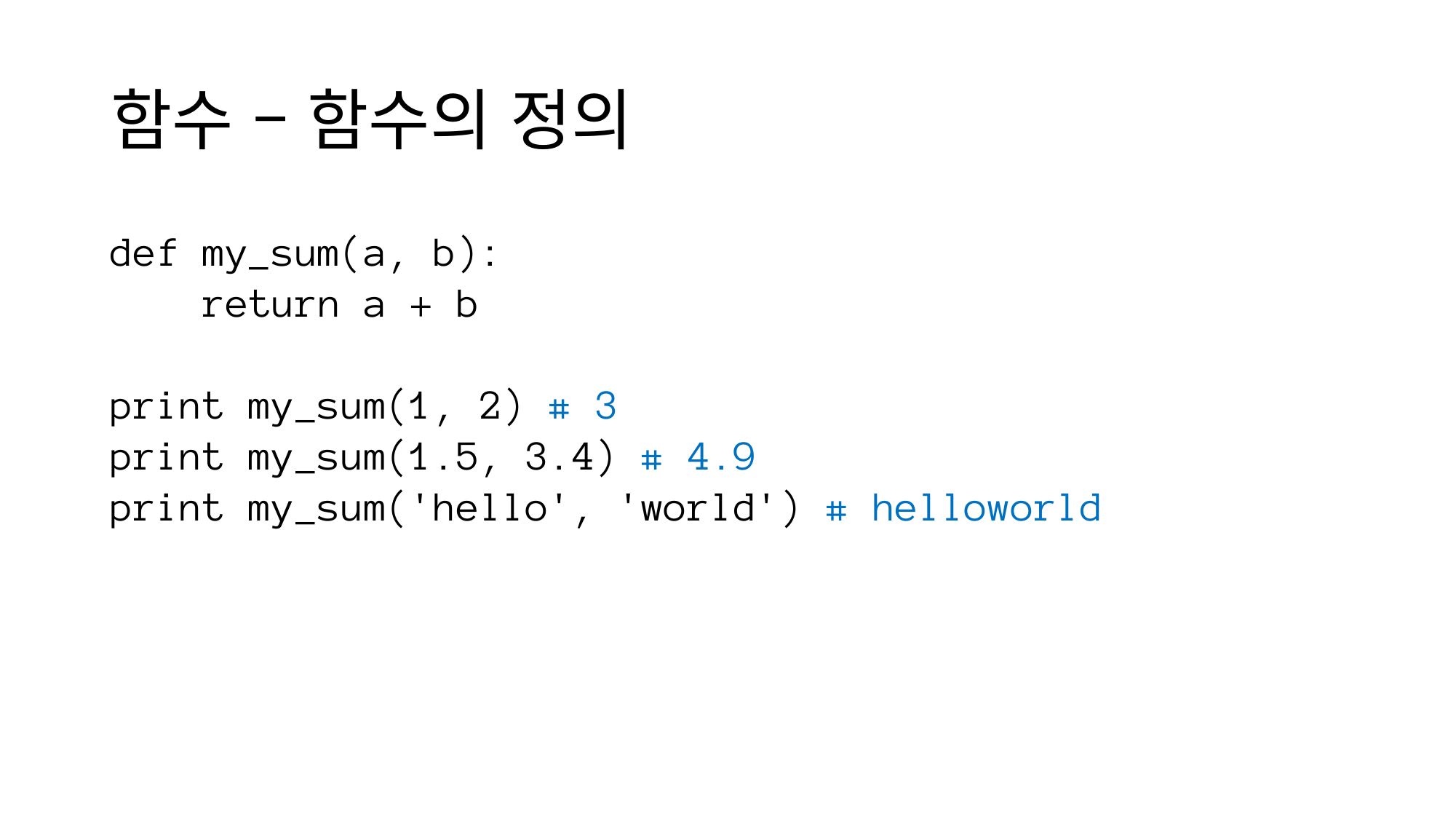

# 함수 – 함수의 정의
def my_sum(a, b):
    return a + b

print my_sum(1, 2) # 3
print my_sum(1.5, 3.4) # 4.9
print my_sum('hello', 'world') # helloworld